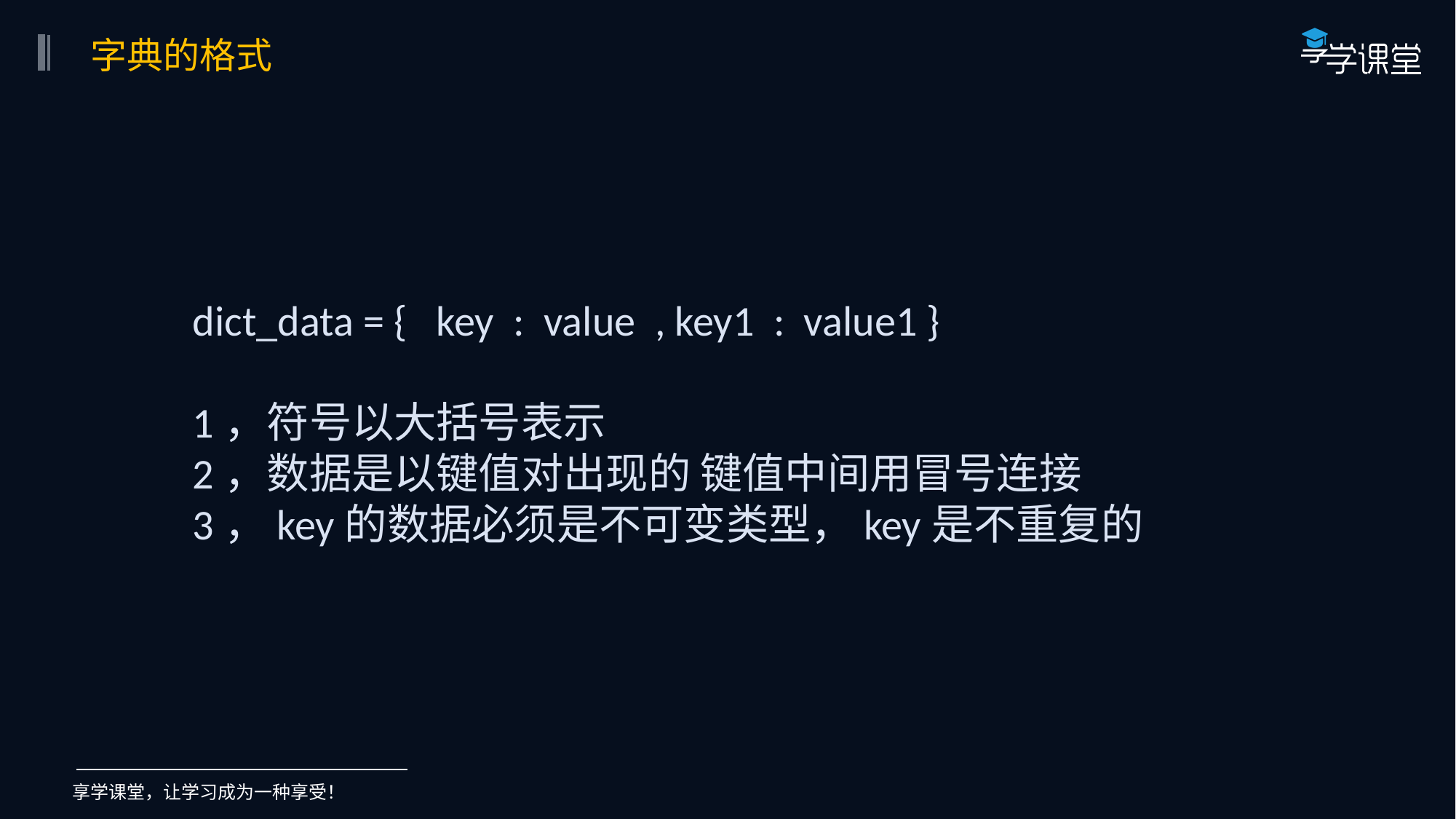

字典的格式
dict_data = {   key  :  value  , key1  :  value1 }

1，符号以大括号表示
2，数据是以键值对出现的 键值中间用冒号连接
3，key的数据必须是不可变类型，key是不重复的